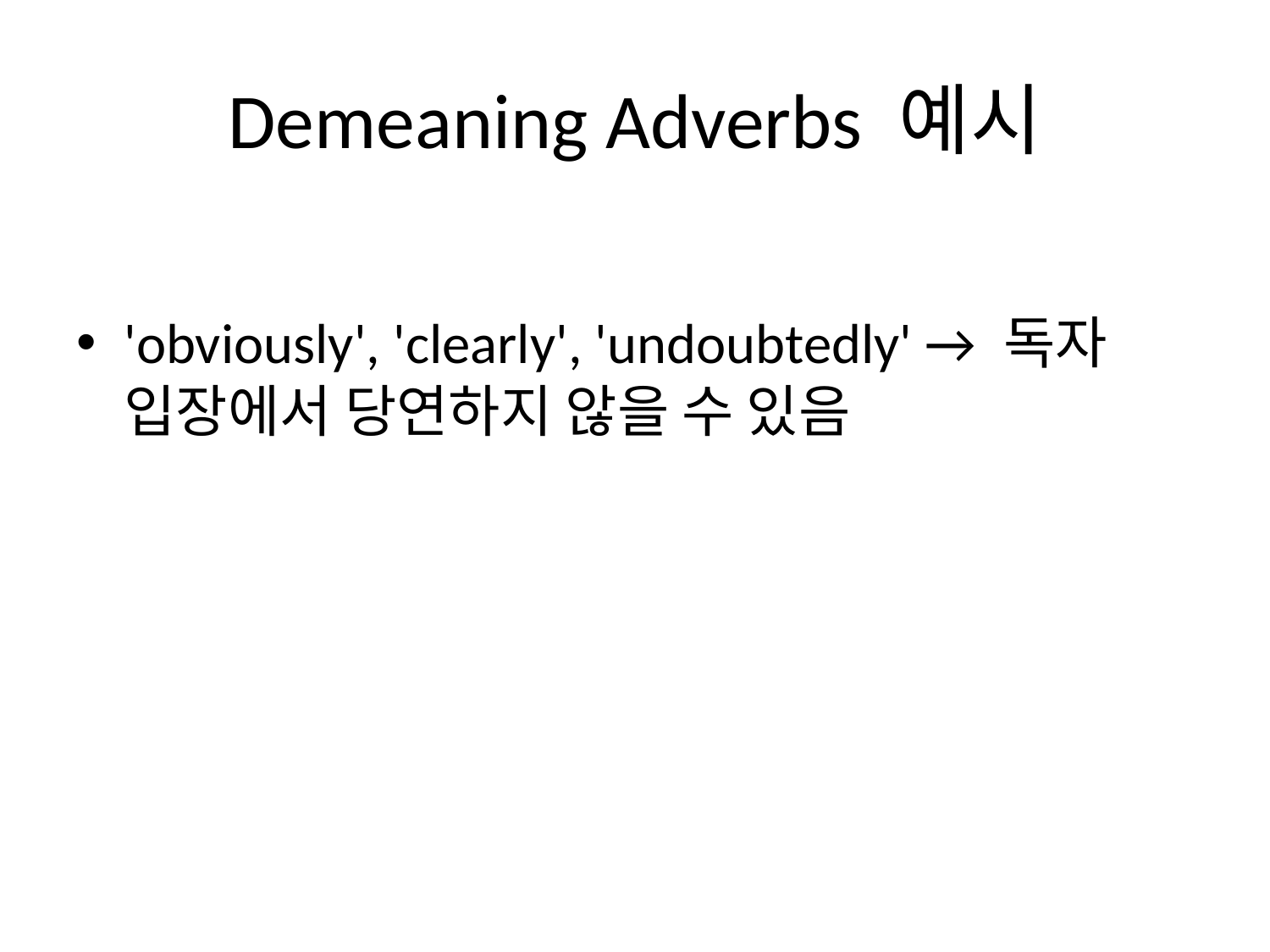

# Demeaning Adverbs 예시

'obviously', 'clearly', 'undoubtedly' → 독자 입장에서 당연하지 않을 수 있음